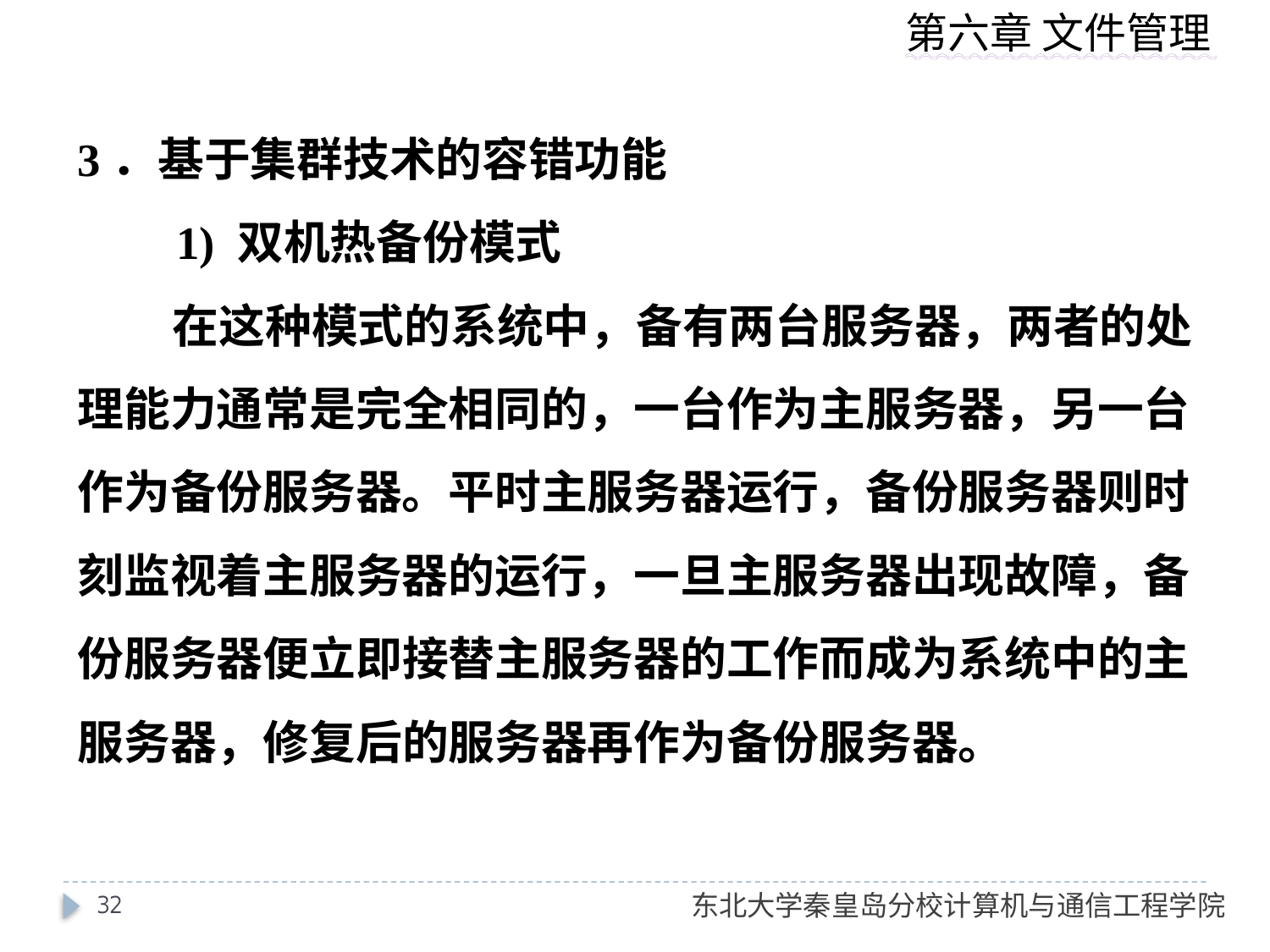

3．基于集群技术的容错功能
　    1) 双机热备份模式
        在这种模式的系统中，备有两台服务器，两者的处理能力通常是完全相同的，一台作为主服务器，另一台作为备份服务器。平时主服务器运行，备份服务器则时刻监视着主服务器的运行，一旦主服务器出现故障，备份服务器便立即接替主服务器的工作而成为系统中的主服务器，修复后的服务器再作为备份服务器。
32